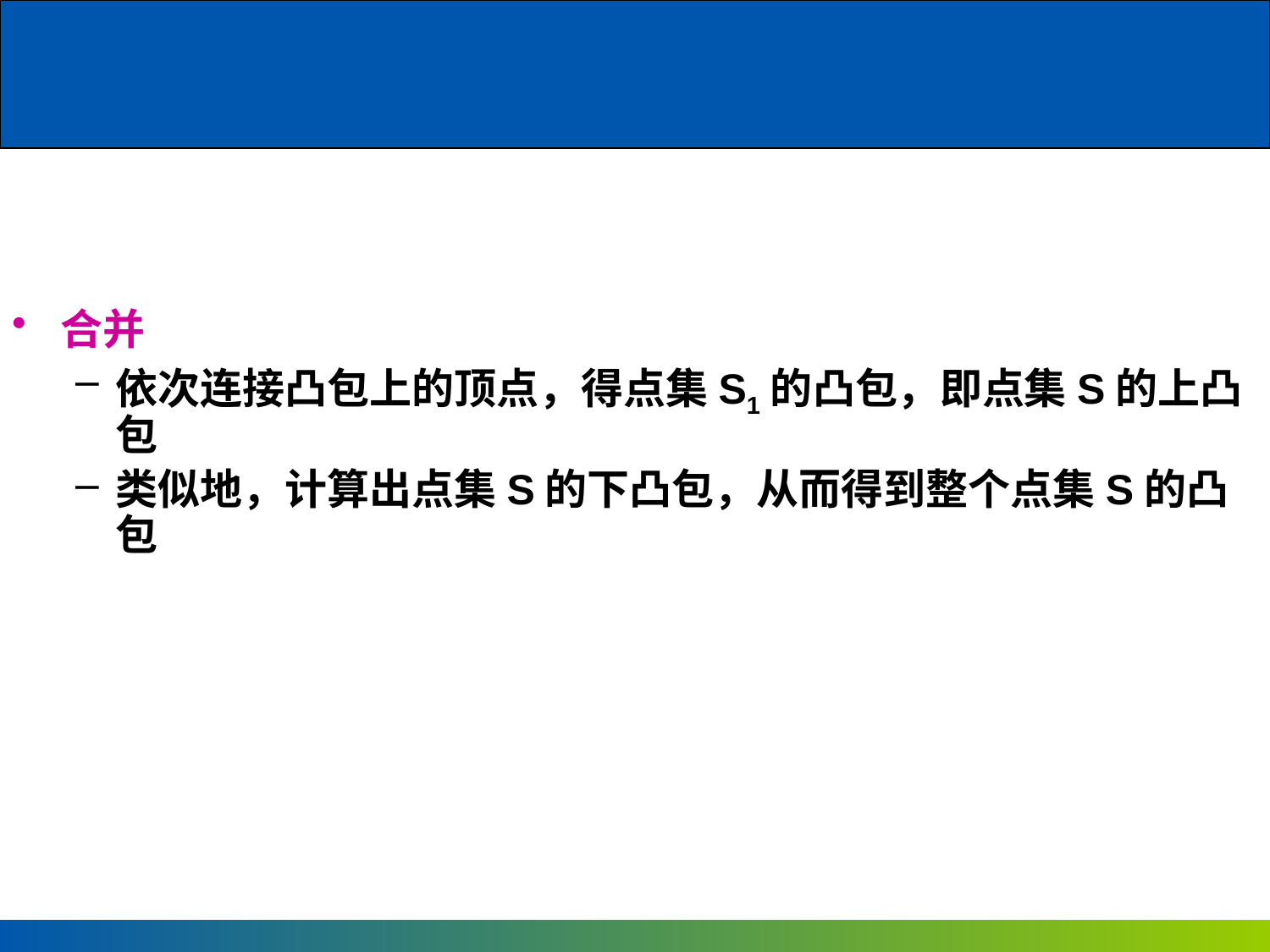

合并
依次连接凸包上的顶点，得点集S1的凸包，即点集S的上凸包
类似地，计算出点集S的下凸包，从而得到整个点集S的凸包